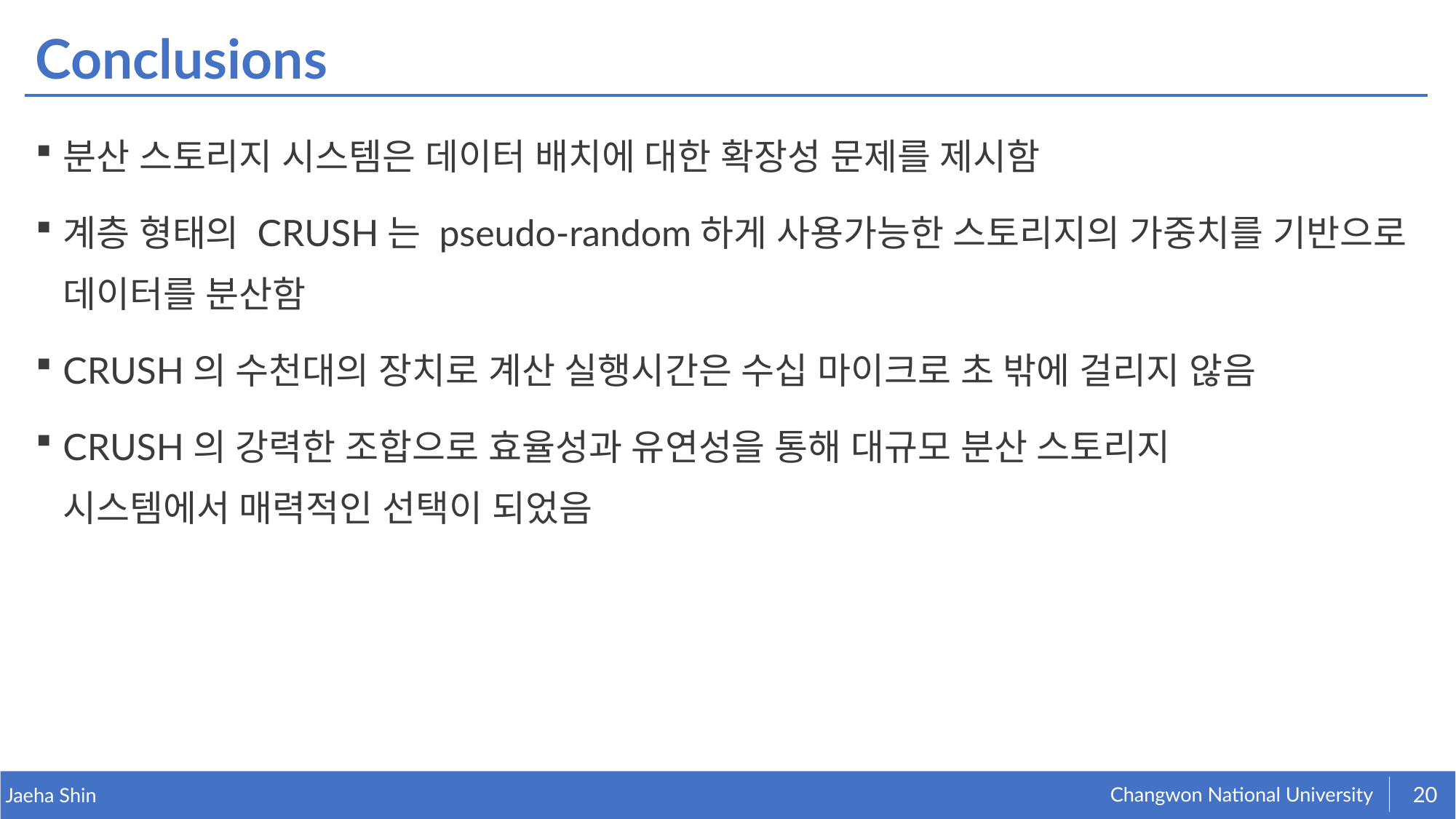

# Conclusions
분산 스토리지 시스템은 데이터 배치에 대한 확장성 문제를 제시함
계층 형태의 CRUSH는 pseudo-random하게 사용가능한 스토리지의 가중치를 기반으로 데이터를 분산함
CRUSH의 수천대의 장치로 계산 실행시간은 수십 마이크로 초 밖에 걸리지 않음
CRUSH의 강력한 조합으로 효율성과 유연성을 통해 대규모 분산 스토리지
시스템에서 매력적인 선택이 되었음
20